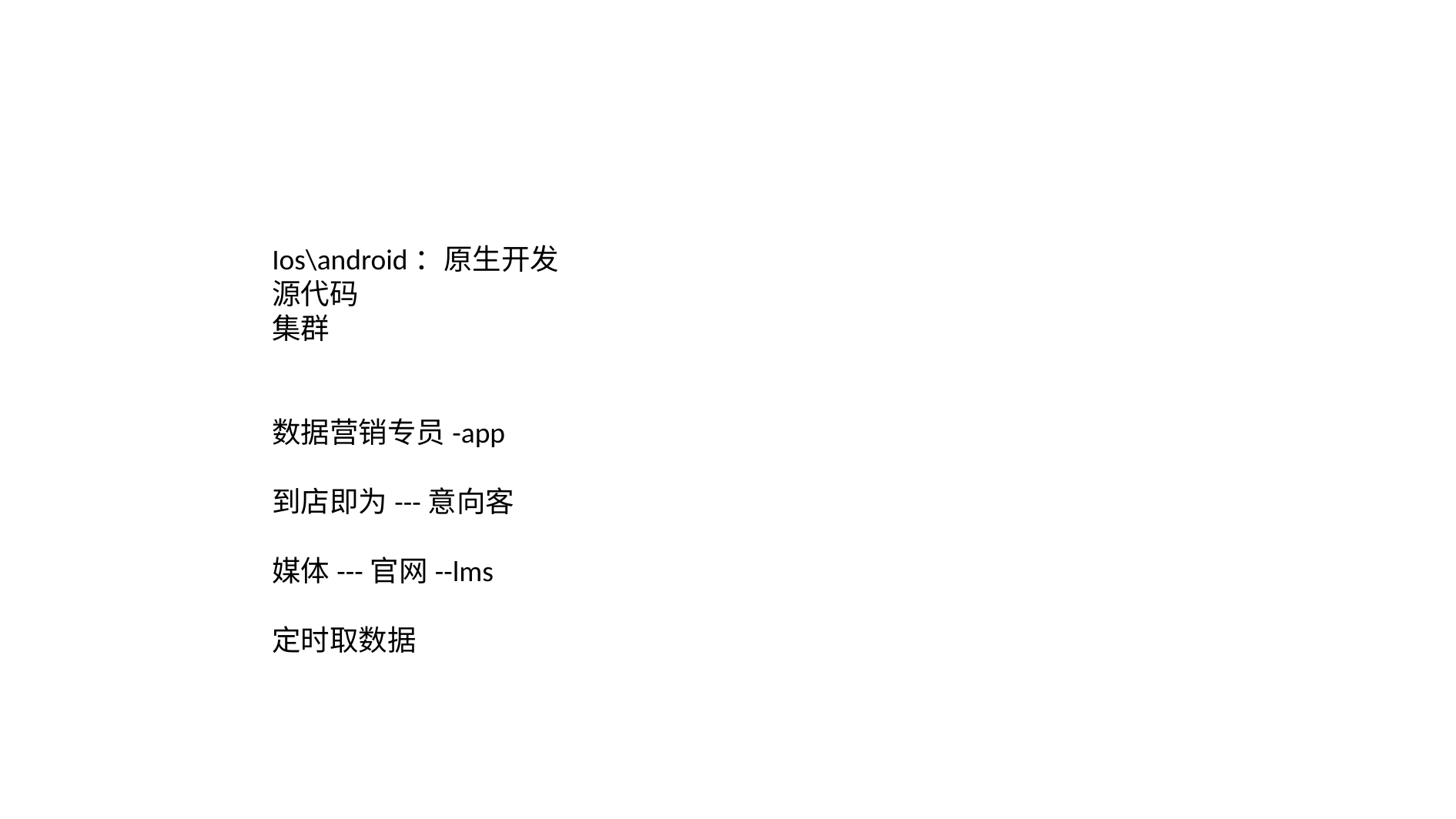

Ios\android：原生开发
源代码
集群

数据营销专员-app

到店即为---意向客

媒体---官网--lms

定时取数据